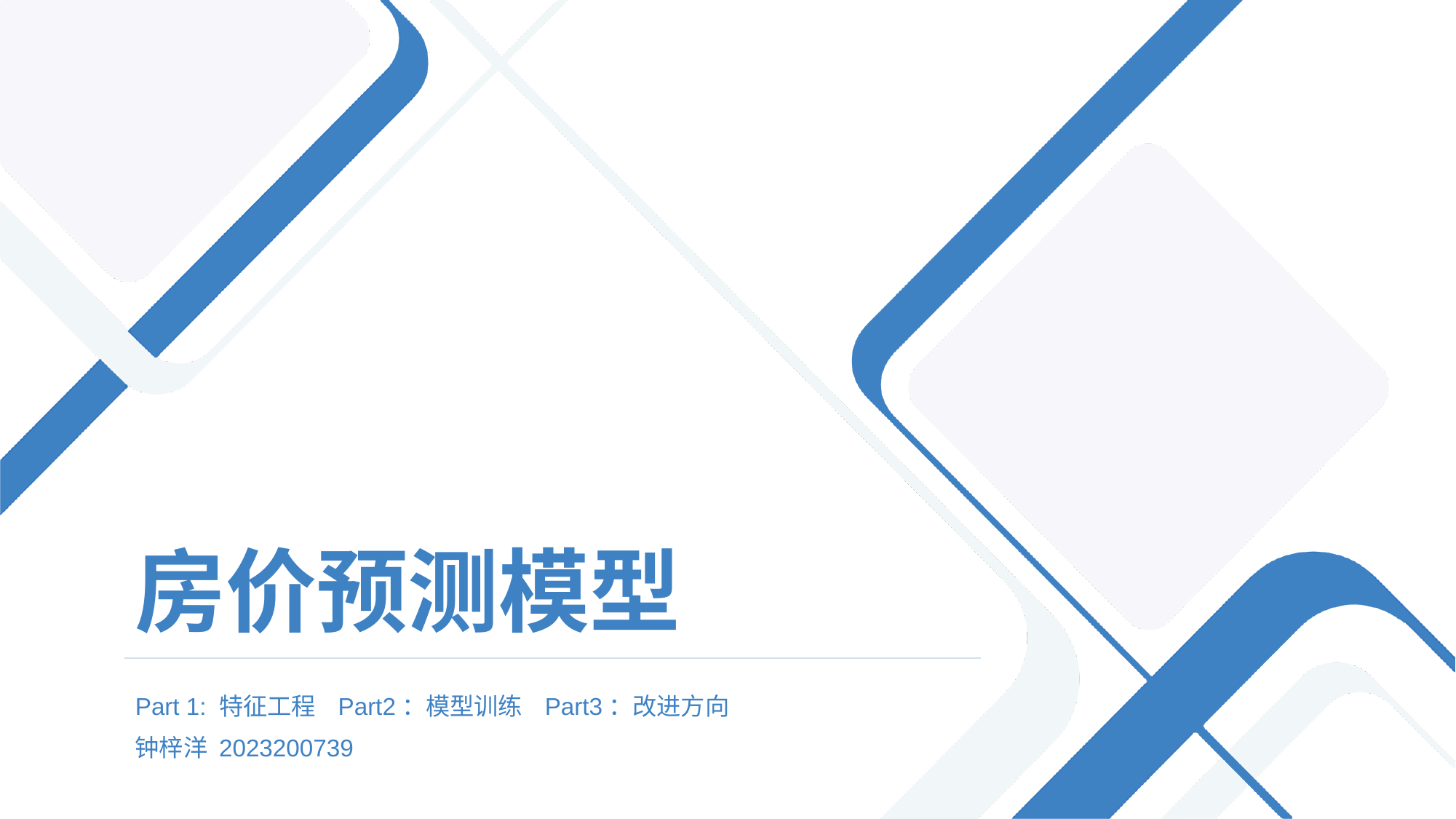

# 房价预测模型

Part 1: 特征工程   Part2：模型训练   Part3：改进方向
钟梓洋 2023200739